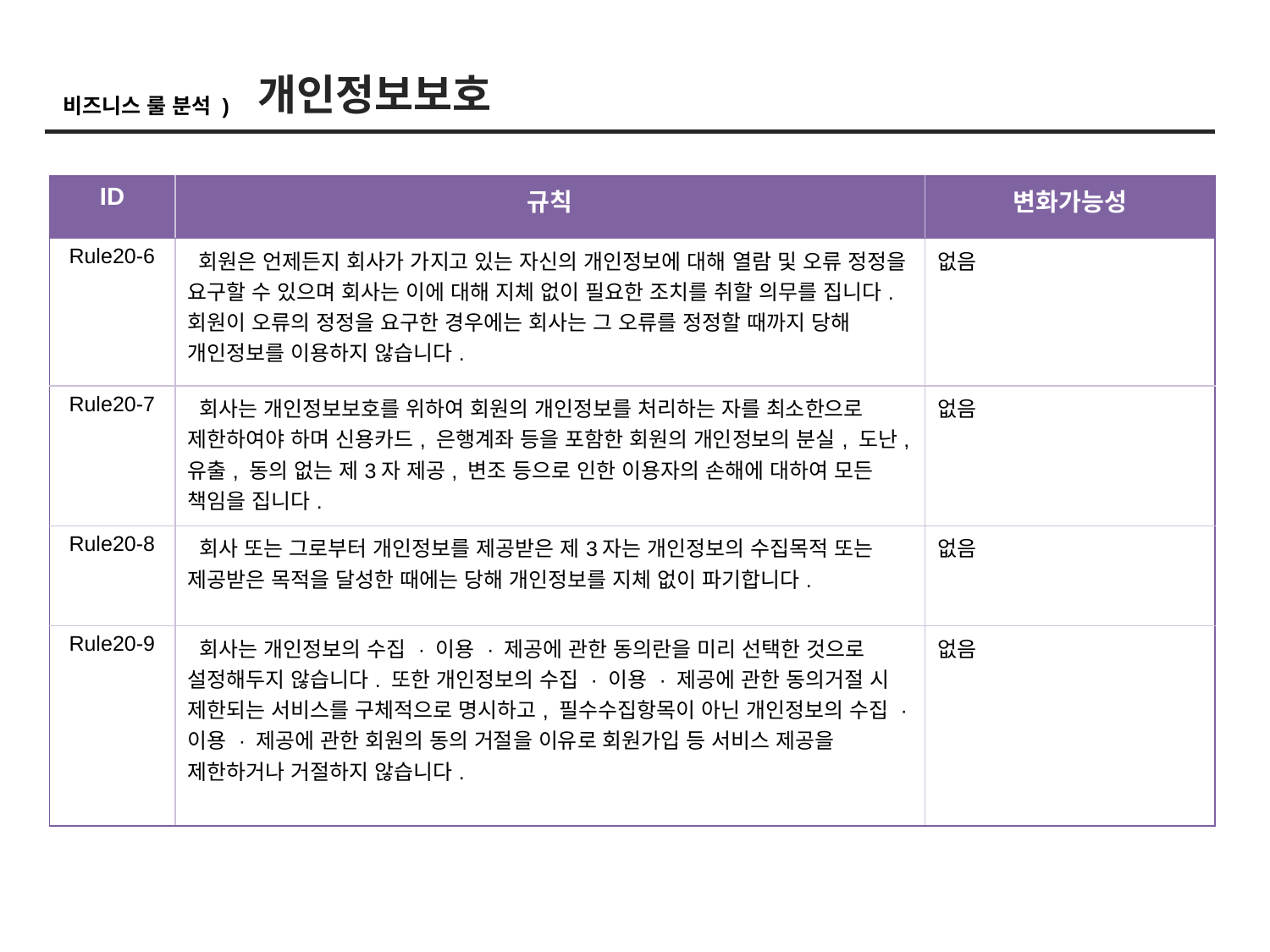

개인정보보호
비즈니스 룰 분석 )
| ID | 규칙 | 변화가능성 |
| --- | --- | --- |
| Rule20-6 | 회원은 언제든지 회사가 가지고 있는 자신의 개인정보에 대해 열람 및 오류 정정을 요구할 수 있으며 회사는 이에 대해 지체 없이 필요한 조치를 취할 의무를 집니다. 회원이 오류의 정정을 요구한 경우에는 회사는 그 오류를 정정할 때까지 당해 개인정보를 이용하지 않습니다. | 없음 |
| Rule20-7 | 회사는 개인정보보호를 위하여 회원의 개인정보를 처리하는 자를 최소한으로 제한하여야 하며 신용카드, 은행계좌 등을 포함한 회원의 개인정보의 분실, 도난, 유출, 동의 없는 제3자 제공, 변조 등으로 인한 이용자의 손해에 대하여 모든 책임을 집니다. | 없음 |
| Rule20-8 | 회사 또는 그로부터 개인정보를 제공받은 제3자는 개인정보의 수집목적 또는 제공받은 목적을 달성한 때에는 당해 개인정보를 지체 없이 파기합니다. | 없음 |
| Rule20-9 | 회사는 개인정보의 수집 · 이용 · 제공에 관한 동의란을 미리 선택한 것으로 설정해두지 않습니다. 또한 개인정보의 수집 · 이용 · 제공에 관한 동의거절 시 제한되는 서비스를 구체적으로 명시하고, 필수수집항목이 아닌 개인정보의 수집 · 이용 · 제공에 관한 회원의 동의 거절을 이유로 회원가입 등 서비스 제공을 제한하거나 거절하지 않습니다. | 없음 |